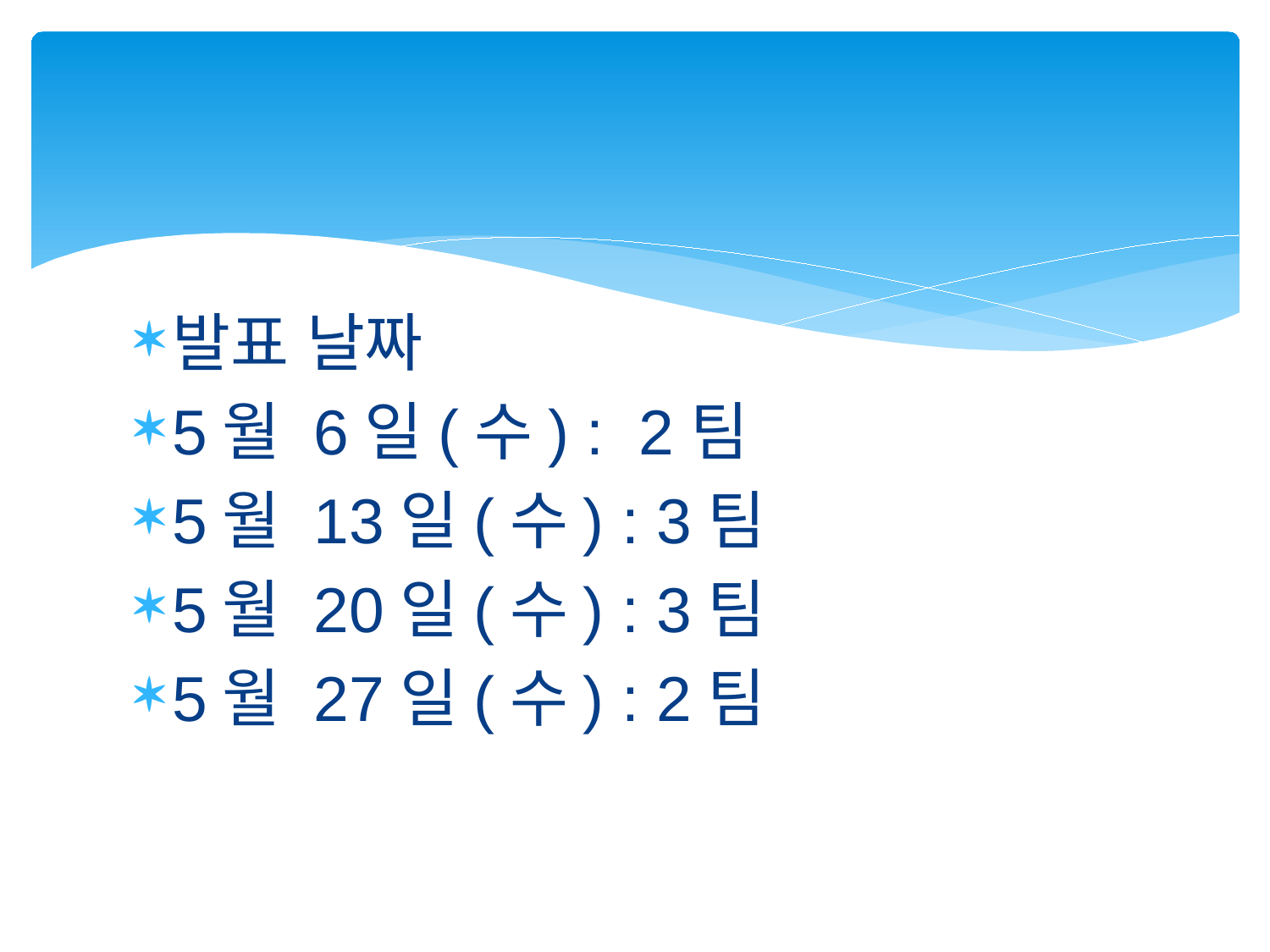

#
발표 날짜
5월 6일(수) :  2팀
5월 13일(수) : 3팀
5월 20일(수) : 3팀
5월 27일(수) : 2팀